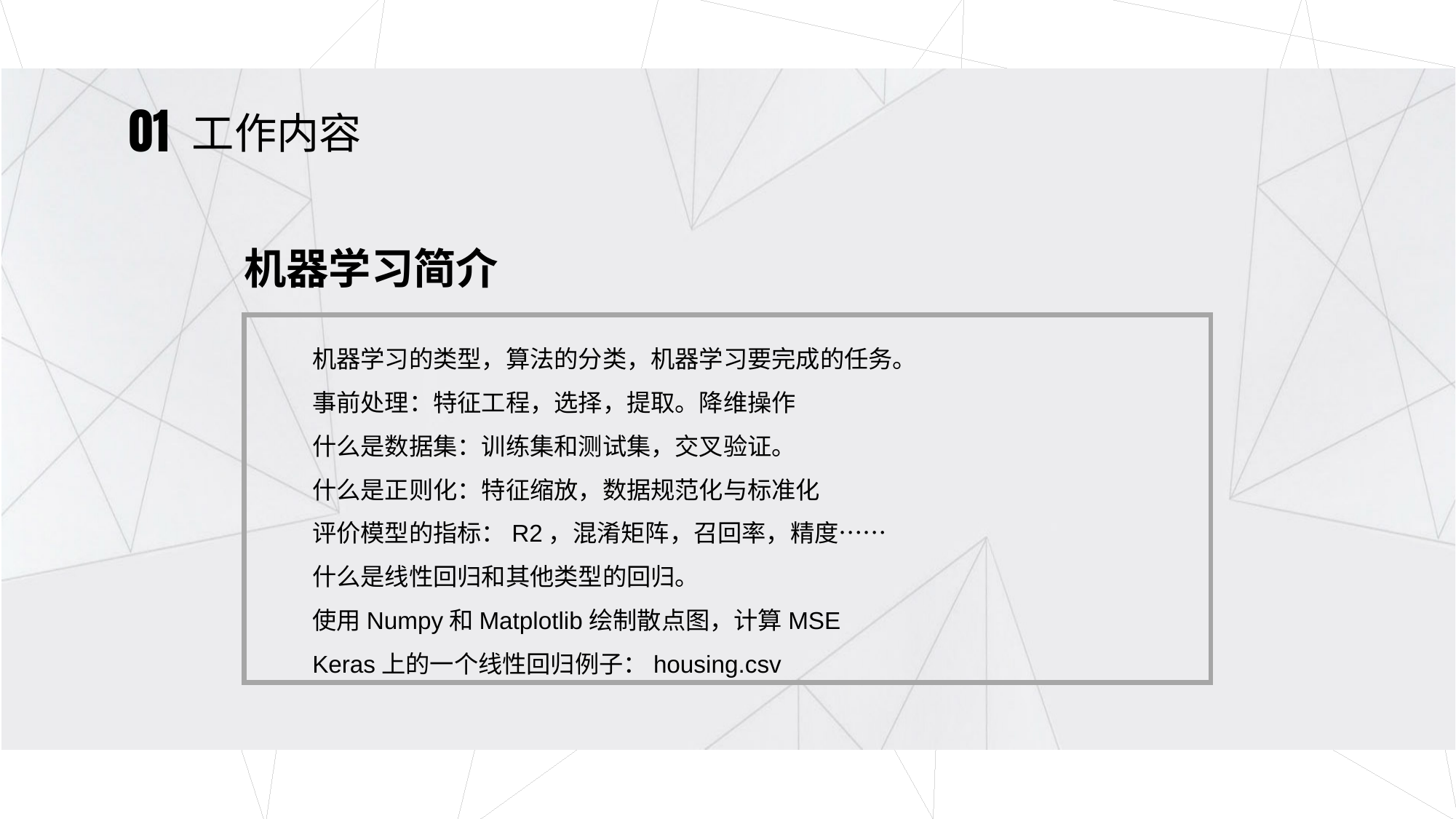

01
工作内容
机器学习简介

机器学习的类型，算法的分类，机器学习要完成的任务。
事前处理：特征工程，选择，提取。降维操作
什么是数据集：训练集和测试集，交叉验证。
什么是正则化：特征缩放，数据规范化与标准化
评价模型的指标：R2，混淆矩阵，召回率，精度……
什么是线性回归和其他类型的回归。
使用Numpy和Matplotlib绘制散点图，计算MSE
Keras上的一个线性回归例子：housing.csv